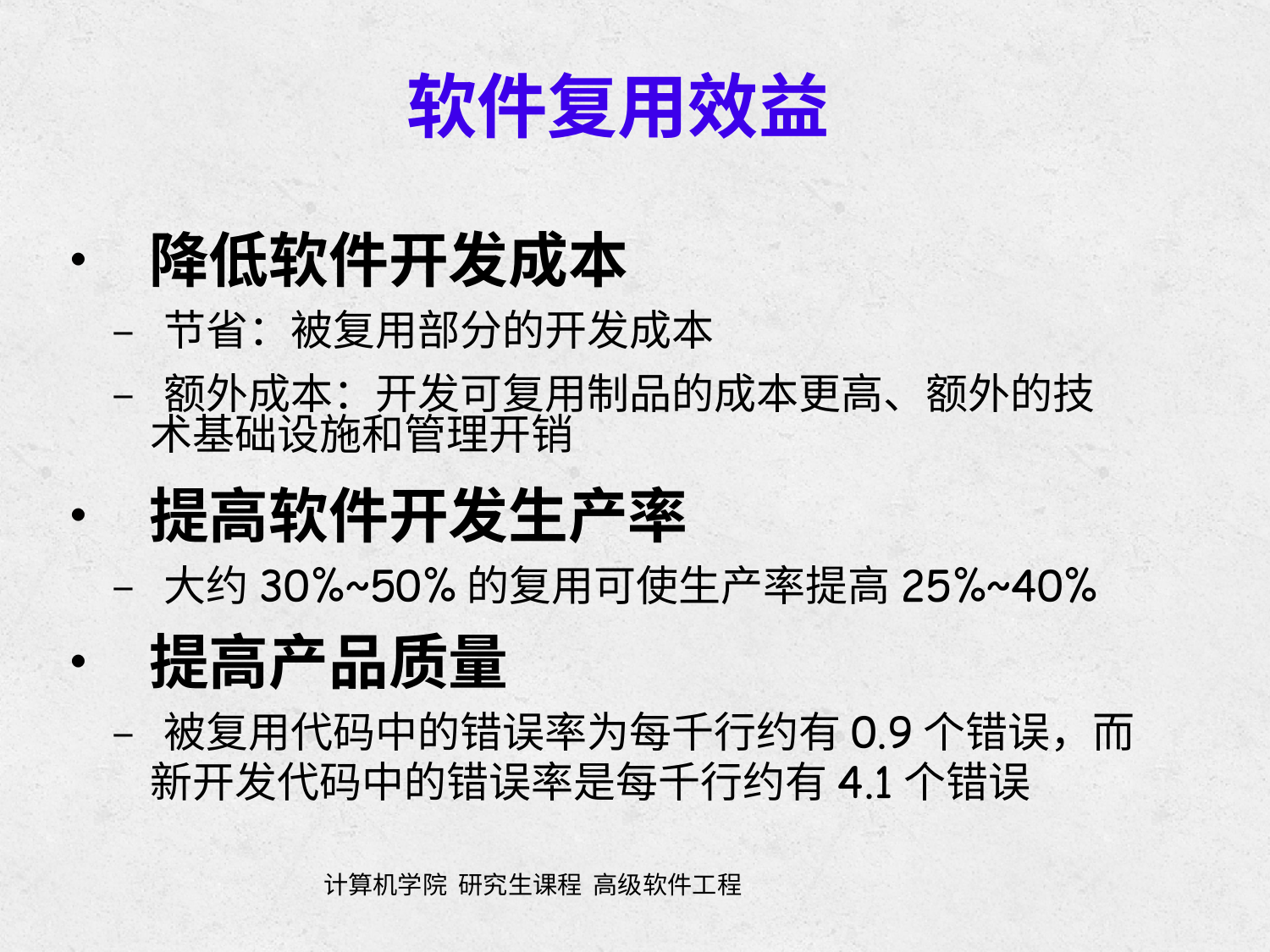

软件复用效益

•  降低软件开发成本
	–  节省：被复用部分的开发成本
	–  额外成本：开发可复用制品的成本更高、额外的技
		术基础设施和管理开销
•  提高软件开发生产率
	–  大约30%~50%的复用可使生产率提高25%~40%
•  提高产品质量
	–  被复用代码中的错误率为每千行约有0.9个错误，而
		新开发代码中的错误率是每千行约有4.1个错误
计算机学院  研究生课程  高级软件工程